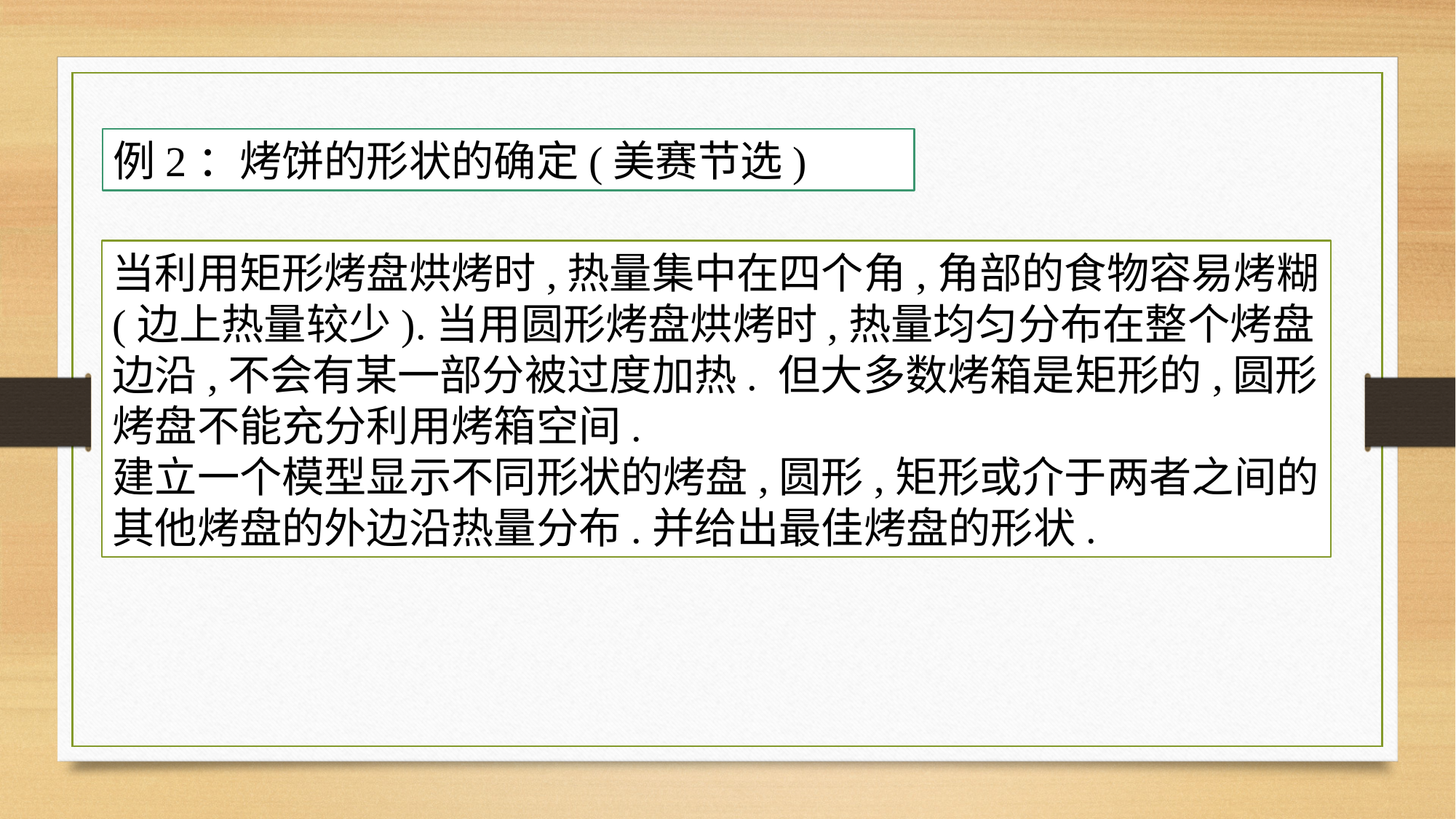

例2：烤饼的形状的确定(美赛节选)
当利用矩形烤盘烘烤时,热量集中在四个角,角部的食物容易烤糊(边上热量较少).当用圆形烤盘烘烤时,热量均匀分布在整个烤盘边沿,不会有某一部分被过度加热. 但大多数烤箱是矩形的,圆形烤盘不能充分利用烤箱空间.
建立一个模型显示不同形状的烤盘,圆形,矩形或介于两者之间的其他烤盘的外边沿热量分布.并给出最佳烤盘的形状.